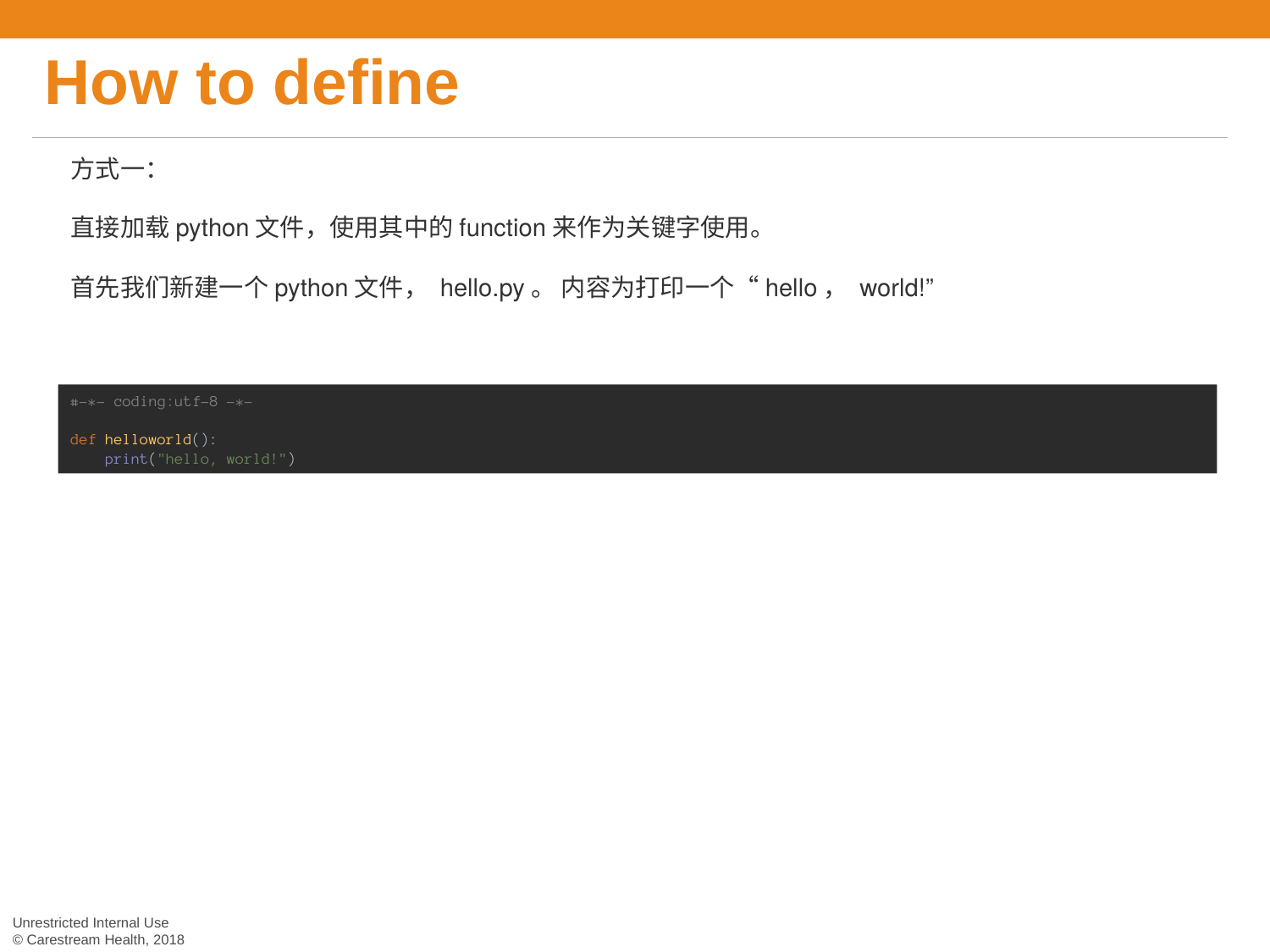

# How to define
方式一：

直接加载python文件，使用其中的function来作为关键字使用。

首先我们新建一个python文件， hello.py。 内容为打印一个“hello， world!”

#-*- coding:utf-8 -*-
def helloworld():
    print("hello, world!")
Unrestricted Internal Use
© Carestream Health, 2018